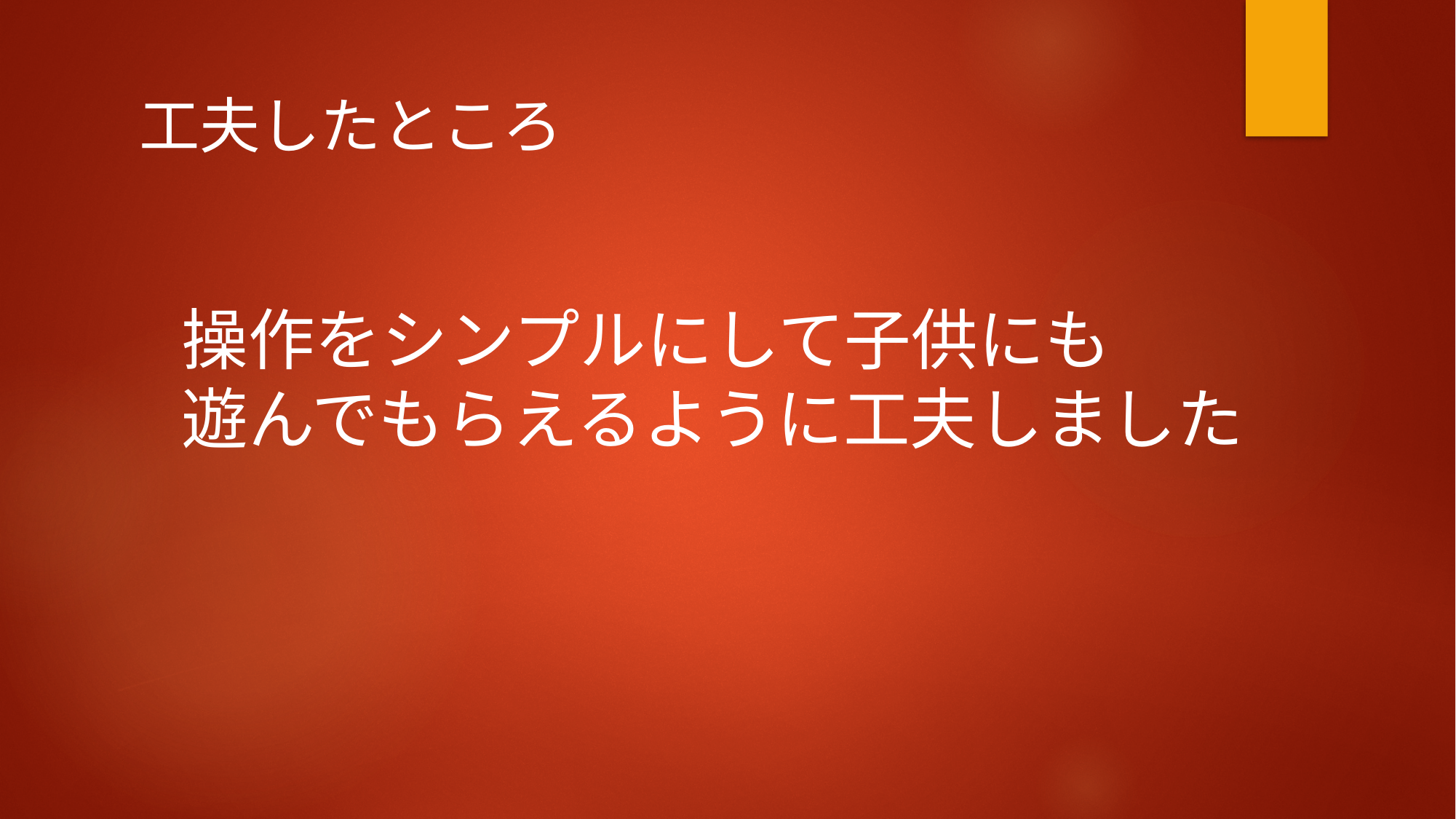

工夫したところ
操作をシンプルにして子供にも
遊んでもらえるように工夫しました